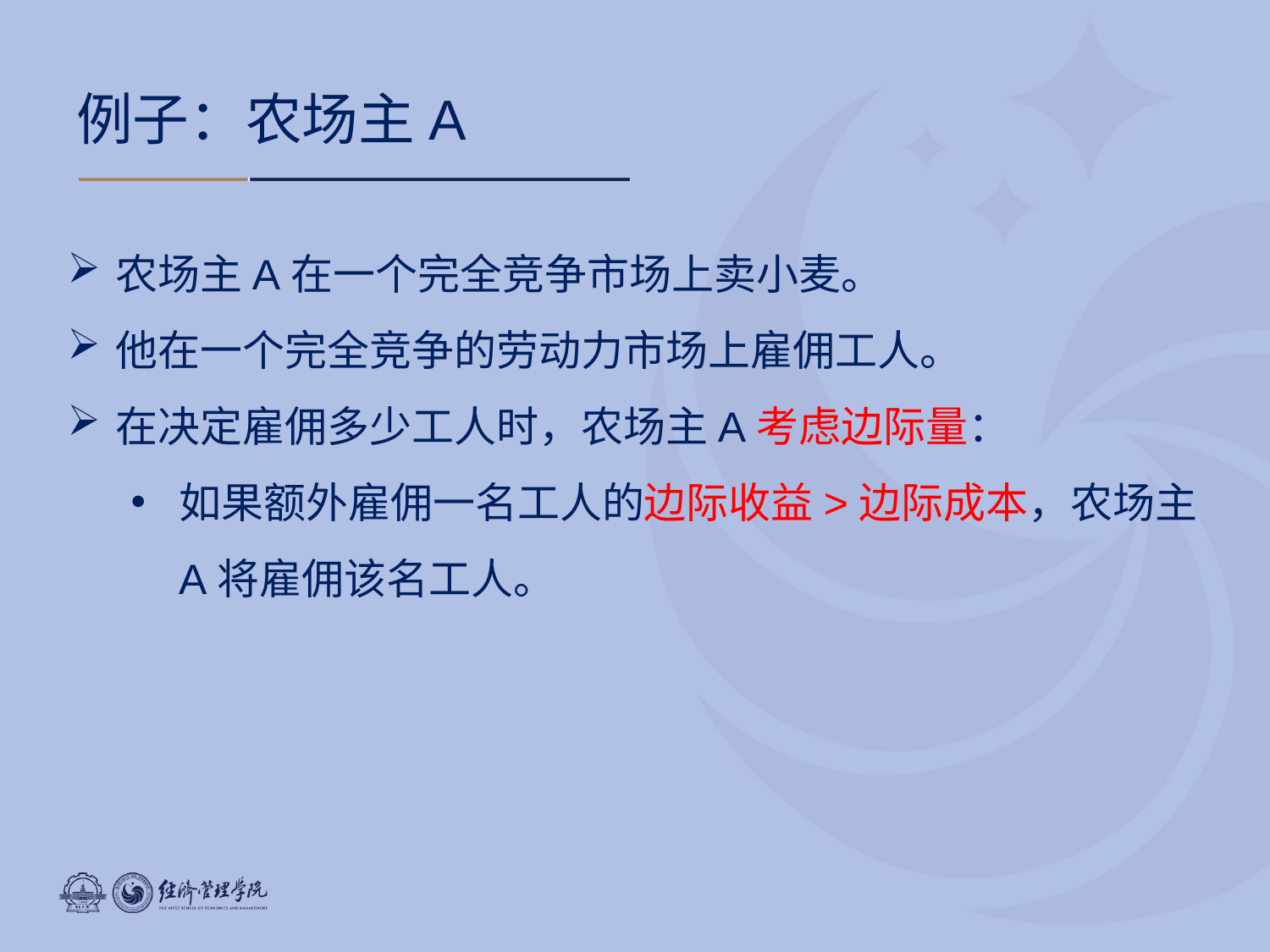

# 例子：农场主A
农场主A在一个完全竞争市场上卖小麦。
他在一个完全竞争的劳动力市场上雇佣工人。
在决定雇佣多少工人时，农场主A考虑边际量：
如果额外雇佣一名工人的边际收益>边际成本，农场主A将雇佣该名工人。